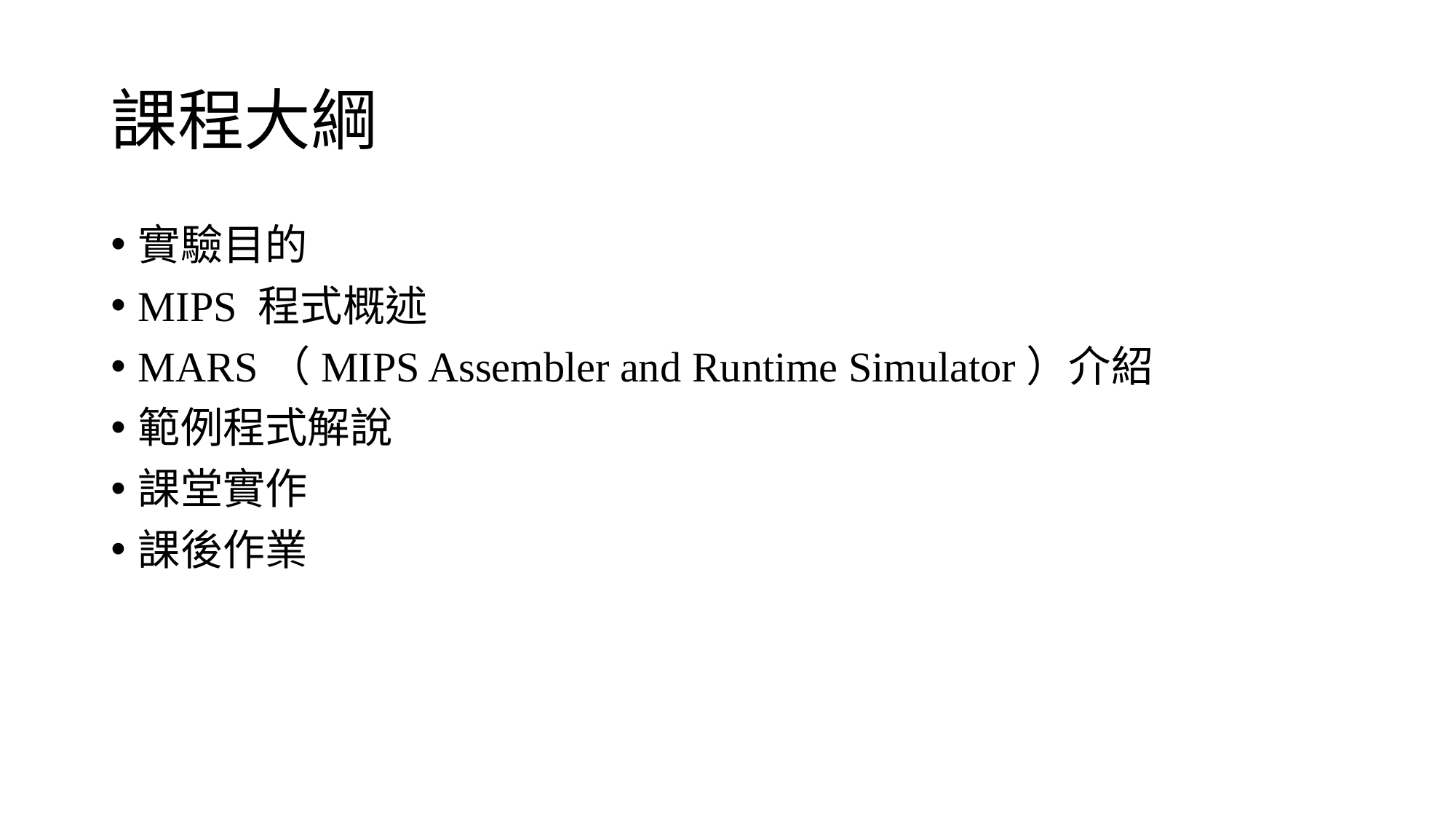

# 課程大綱
實驗目的
MIPS 程式概述
MARS（MIPS Assembler and Runtime Simulator）介紹
範例程式解說
課堂實作
課後作業